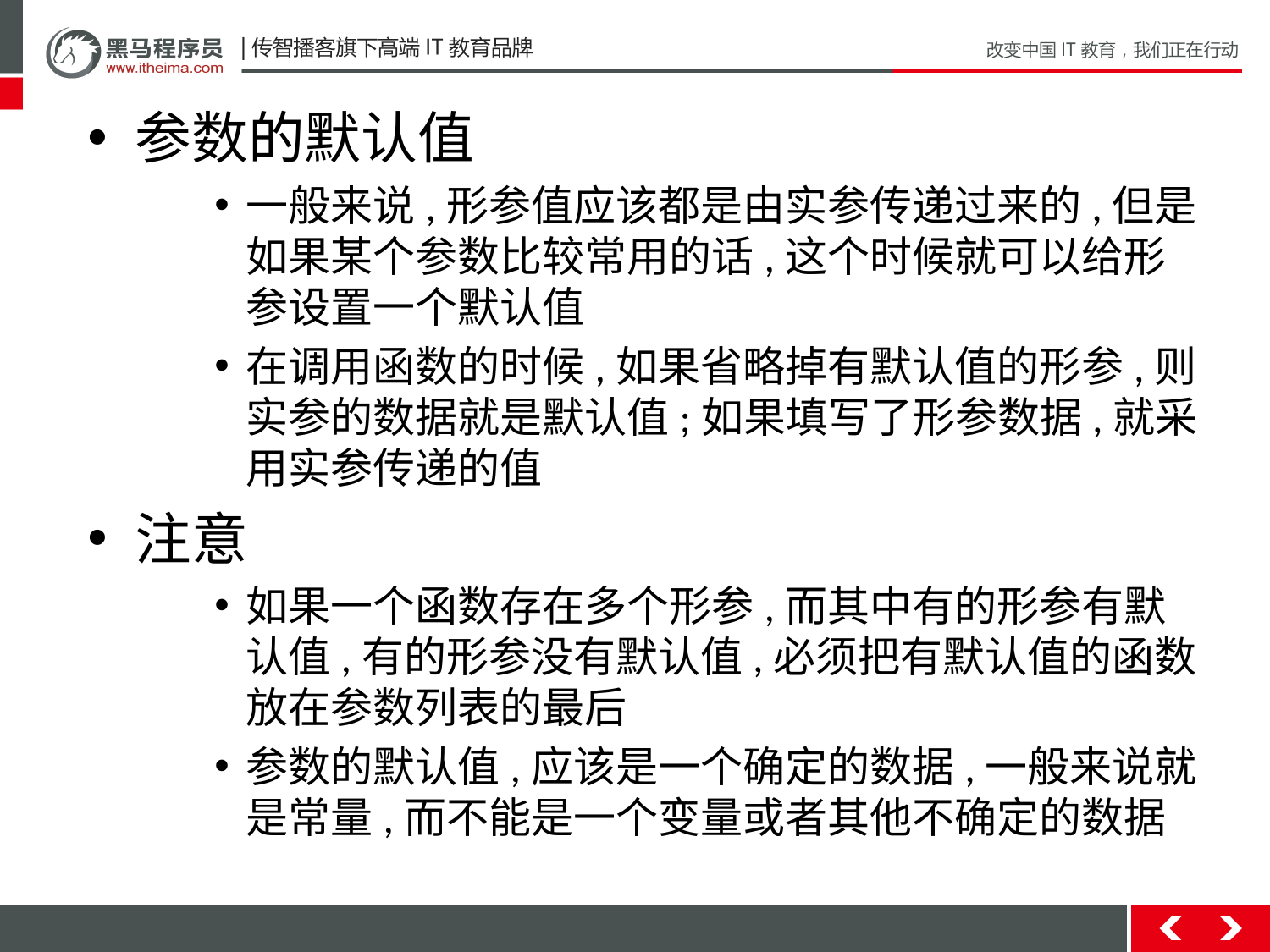

参数的默认值
一般来说,形参值应该都是由实参传递过来的,但是如果某个参数比较常用的话,这个时候就可以给形参设置一个默认值
在调用函数的时候,如果省略掉有默认值的形参,则实参的数据就是默认值;如果填写了形参数据,就采用实参传递的值
注意
如果一个函数存在多个形参,而其中有的形参有默认值,有的形参没有默认值,必须把有默认值的函数放在参数列表的最后
参数的默认值,应该是一个确定的数据,一般来说就是常量,而不能是一个变量或者其他不确定的数据